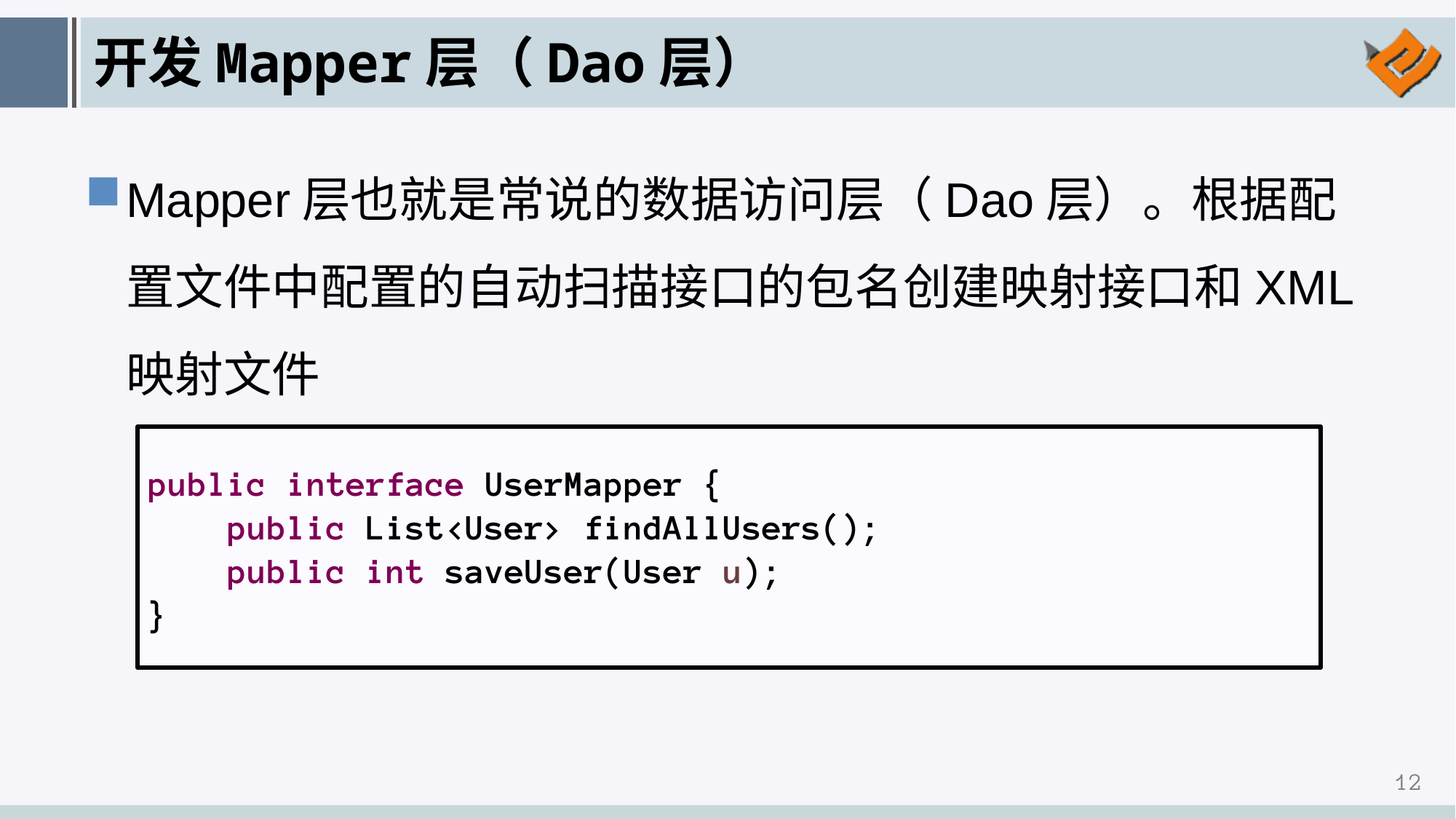

# 开发Mapper层（Dao层）
Mapper层也就是常说的数据访问层（Dao层）。根据配置文件中配置的自动扫描接口的包名创建映射接口和XML映射文件
public interface UserMapper {
    public List<User> findAllUsers();
    public int saveUser(User u);
}